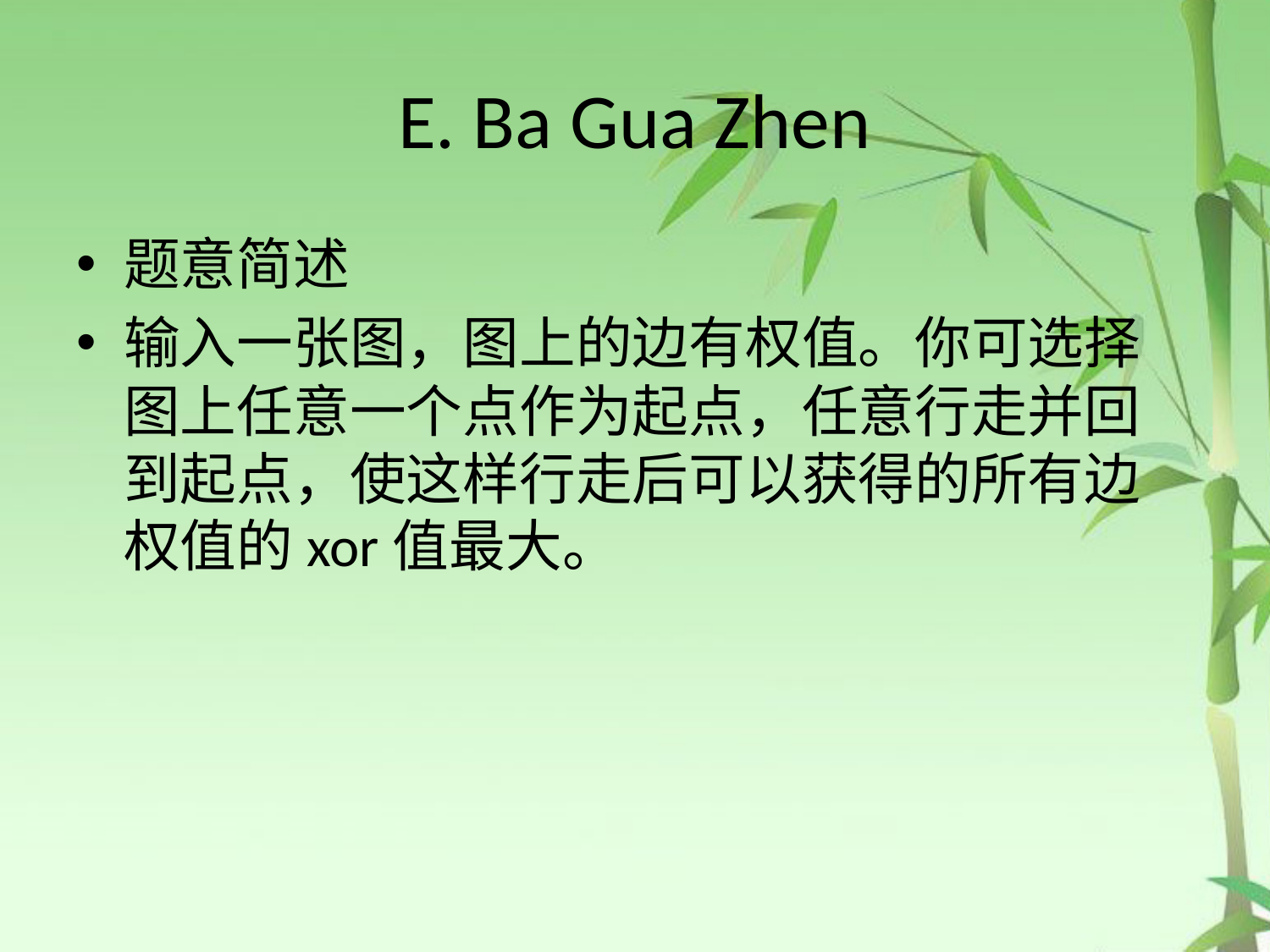

# E. Ba Gua Zhen
题意简述
输入一张图，图上的边有权值。你可选择图上任意一个点作为起点，任意行走并回到起点，使这样行走后可以获得的所有边权值的xor值最大。